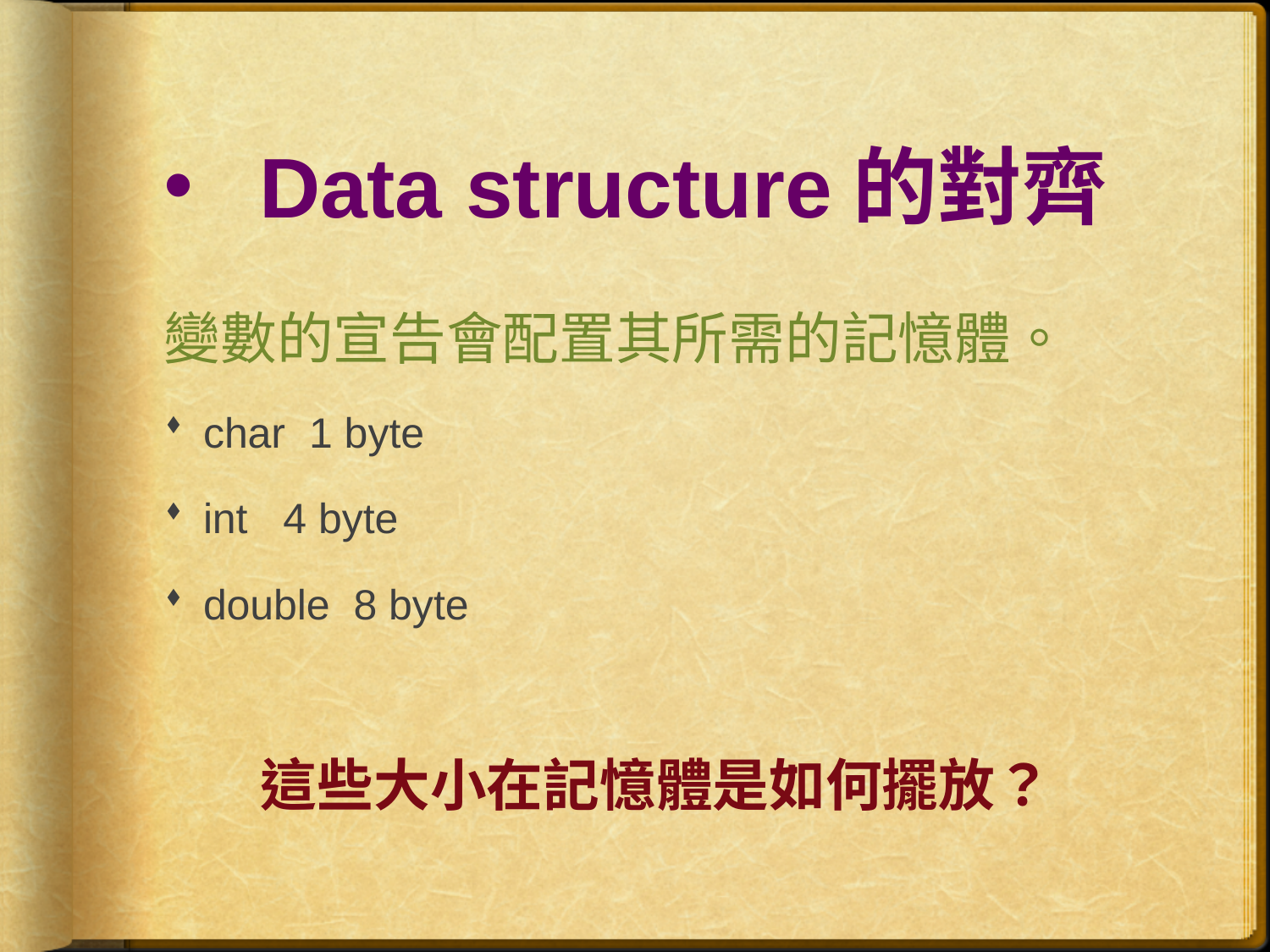

# Data structure的對齊
變數的宣告會配置其所需的記憶體。
char  1 byte
int   4 byte
double  8 byte

這些大小在記憶體是如何擺放？